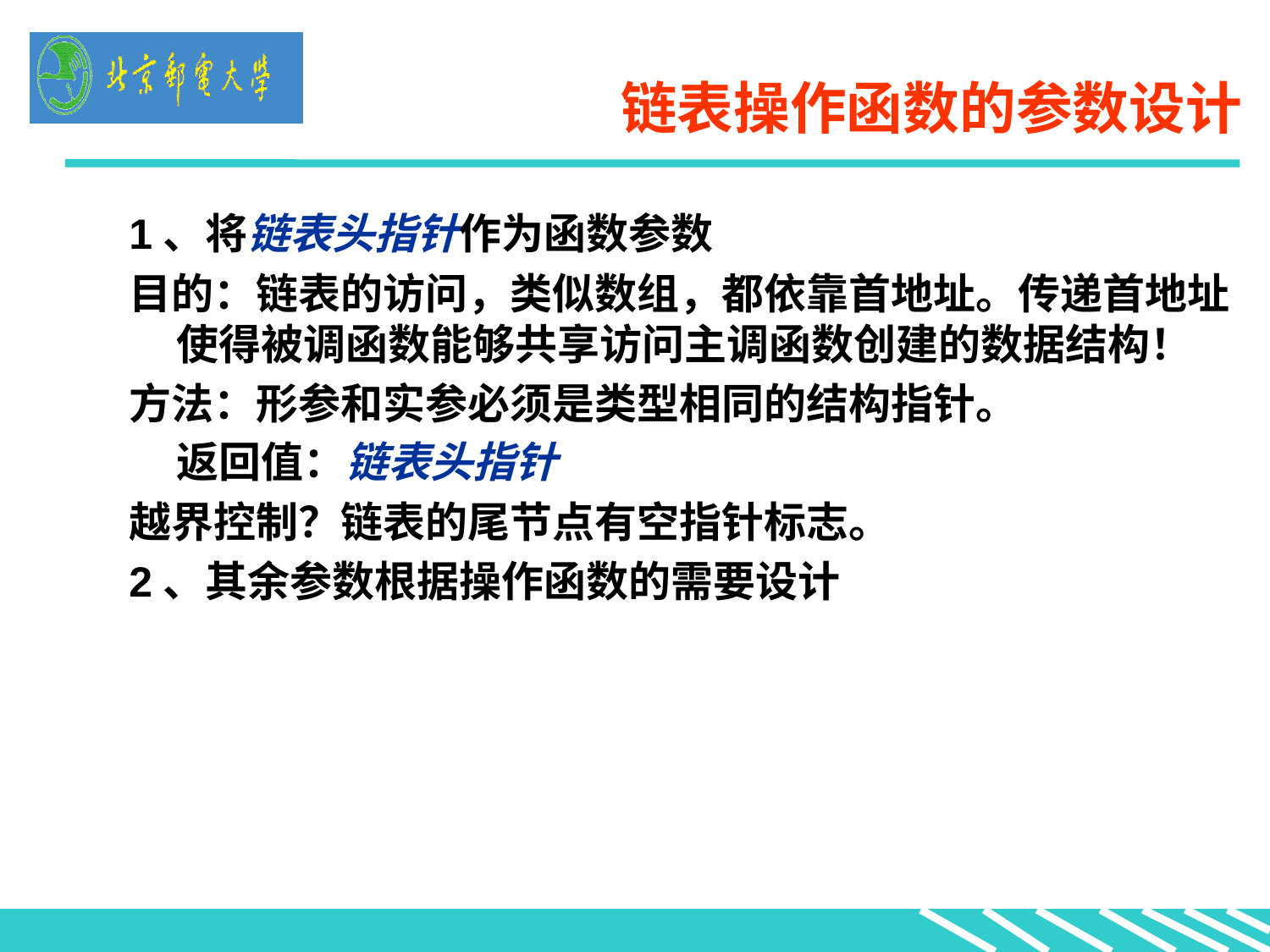

链表操作函数的参数设计
1、将链表头指针作为函数参数
目的：链表的访问，类似数组，都依靠首地址。传递首地址使得被调函数能够共享访问主调函数创建的数据结构！
方法：形参和实参必须是类型相同的结构指针。
	返回值：链表头指针
越界控制？链表的尾节点有空指针标志。
2、其余参数根据操作函数的需要设计